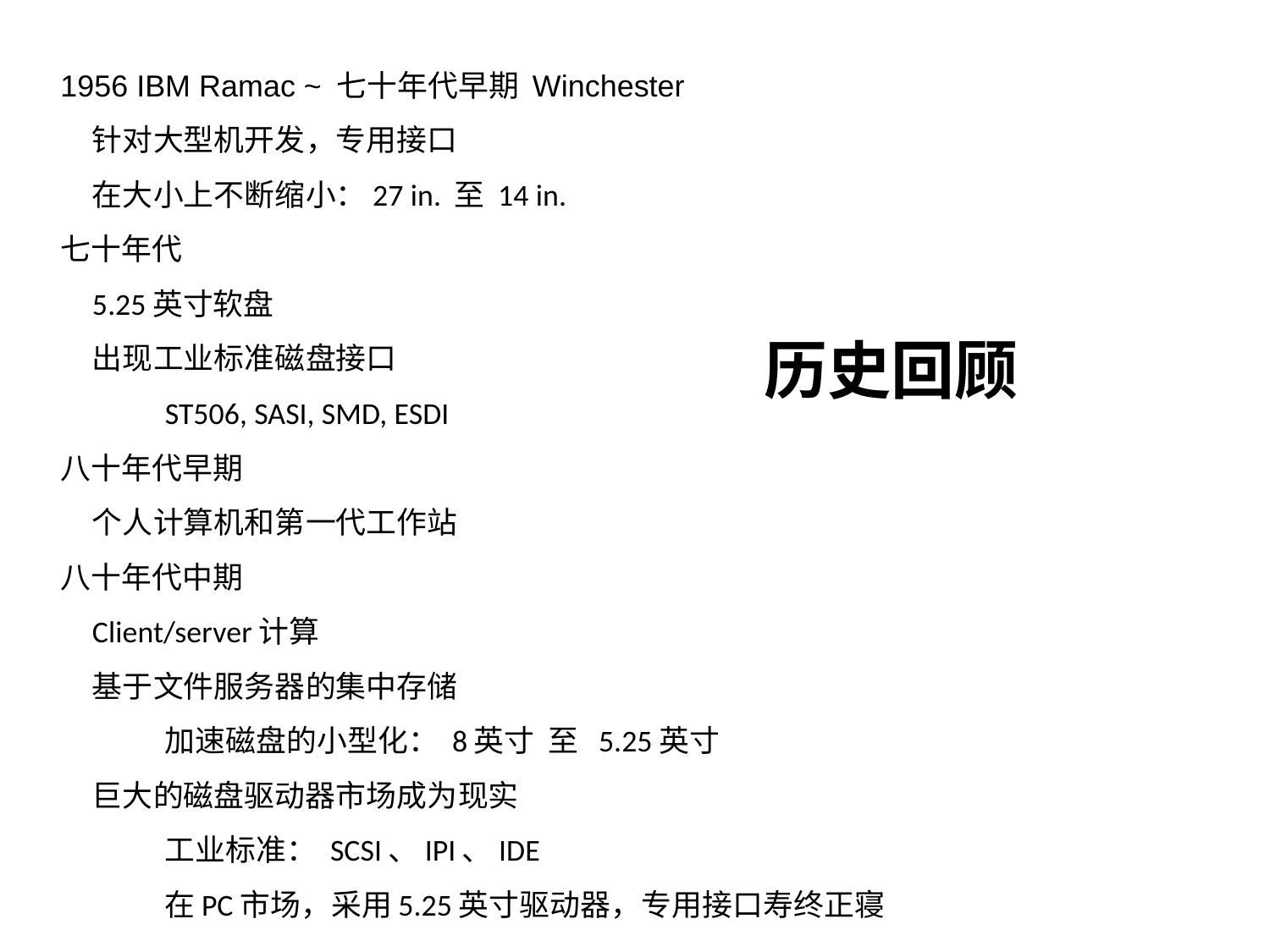

1956 IBM Ramac ~ 七十年代早期 Winchester
针对大型机开发，专用接口
在大小上不断缩小：27 in. 至 14 in.
七十年代
5.25英寸软盘
出现工业标准磁盘接口
ST506, SASI, SMD, ESDI
八十年代早期
个人计算机和第一代工作站
八十年代中期
Client/server计算
基于文件服务器的集中存储
加速磁盘的小型化： 8英寸  至  5.25英寸
巨大的磁盘驱动器市场成为现实
工业标准： SCSI、IPI、IDE
在PC市场，采用5.25英寸驱动器，专用接口寿终正寝
# 历史回顾